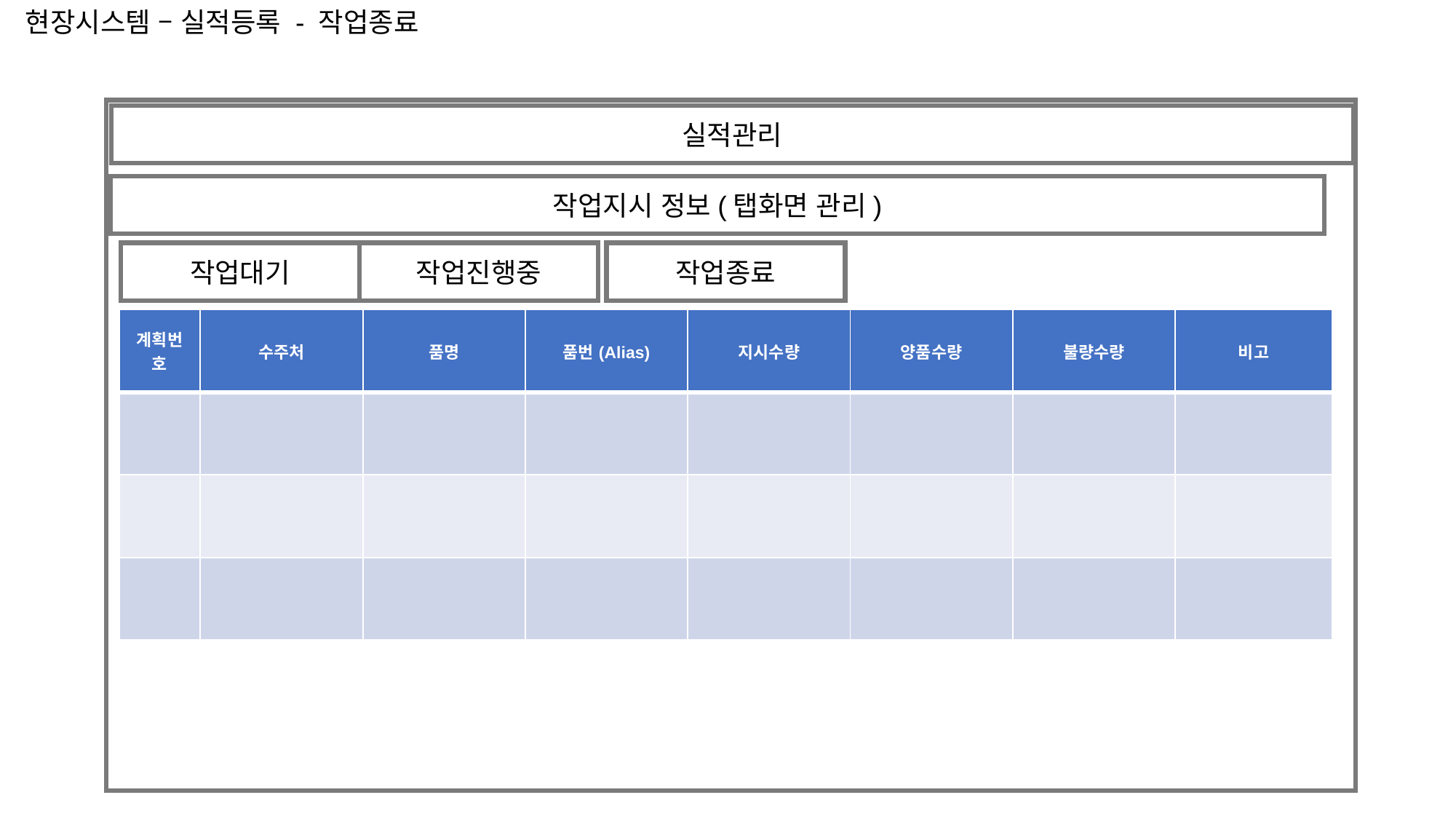

현장시스템 – 실적등록 - 작업종료

실적관리
작업지시 정보(탭화면 관리)
작업대기
작업진행중
작업종료
| 계획번호 | 수주처 | 품명 | 품번(Alias) | 지시수량 | 양품수량 | 불량수량 | 비고 |
| --- | --- | --- | --- | --- | --- | --- | --- |
|  |  |  |  |  |  |  |  |
|  |  |  |  |  |  |  |  |
|  |  |  |  |  |  |  |  |